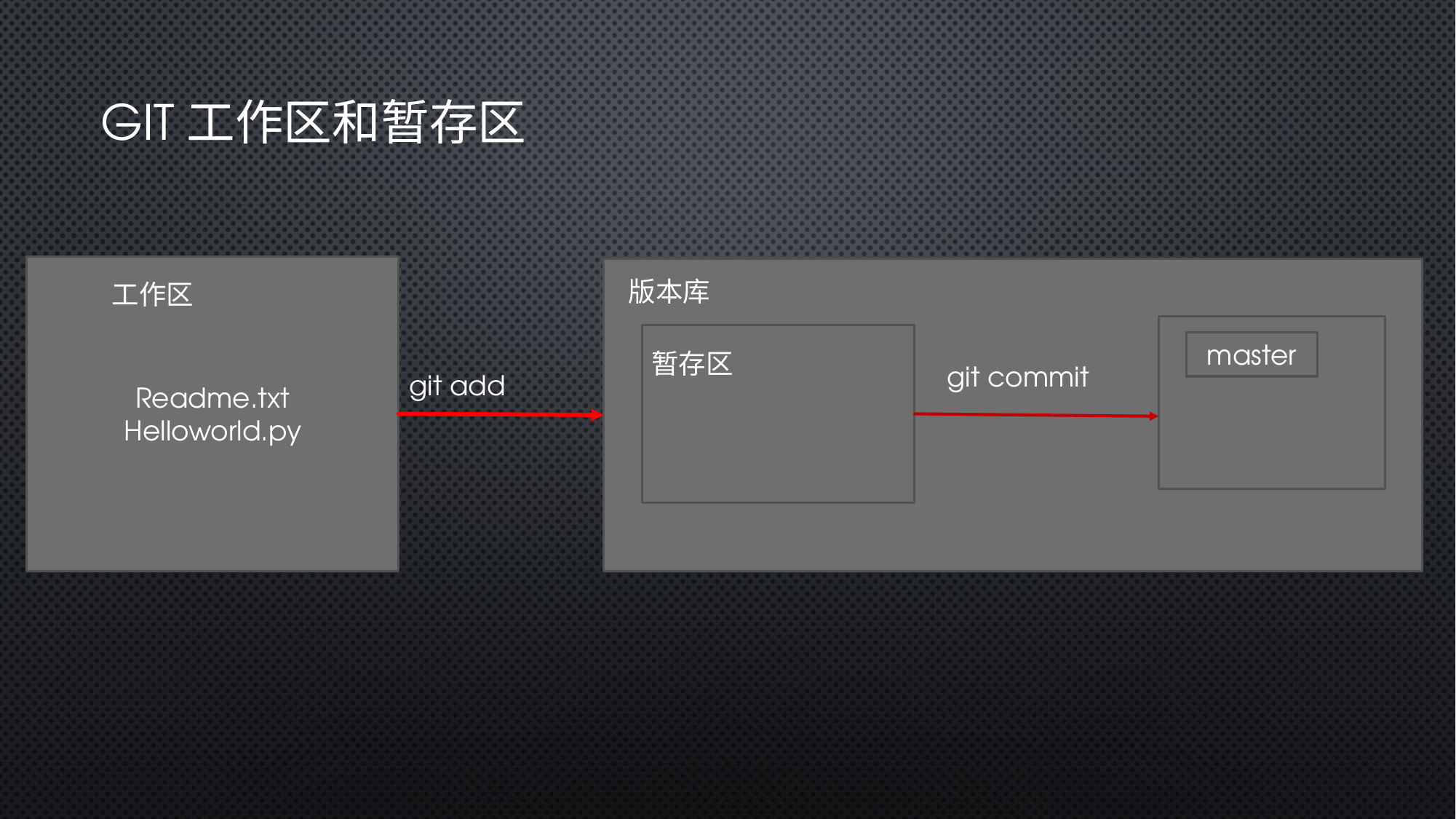

# git工作区和暂存区
Readme.txt
Helloworld.py

版本库
工作区

master
暂存区
git commit
git add